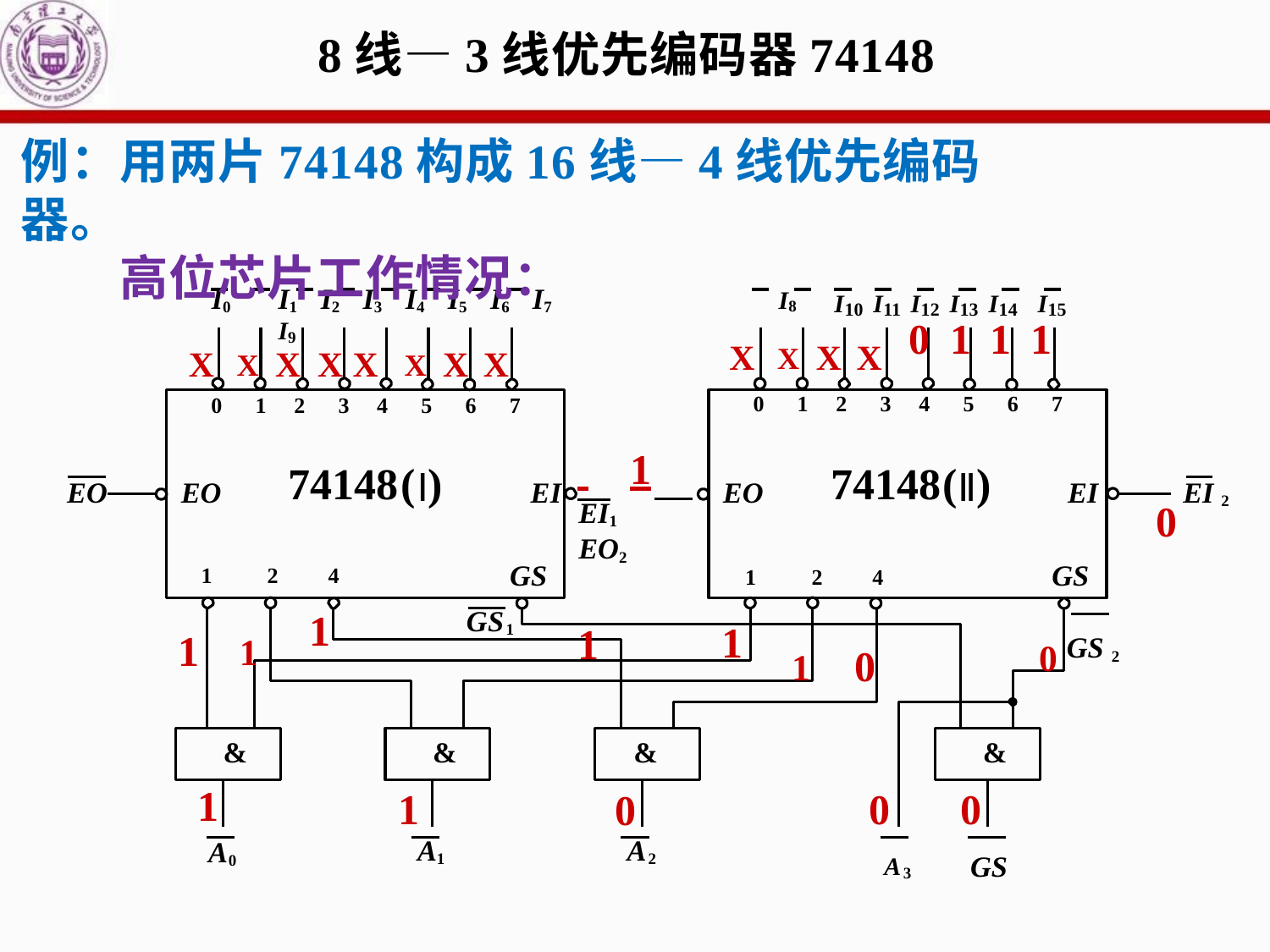

# 8线—3线优先编码器74148
例：用两片74148构成16线—4线优先编码器。
高位芯片工作情况：
I0	I1	I2	I3	I4	I5	I6	I7	I8	I9
X	X  X X X	X  X X

I10  I11  I12  I13  I14    I15
0	1	1	1
X	X  X X

0	1	2	3	4	5	6	7

0	1	2	3	4	5	6	7
 	1
EI1	EO2

1
74148(Ⅰ)
74148(Ⅱ)
EO
EO
EI
EO
EI
EI 2

0

GS
GS
1
2
4
1
2
4
0 GS 2

GS1
1	1
1

1
1	0

&
&
&
&
1

1
0	0
0
A1
A2
A3	GS
A0